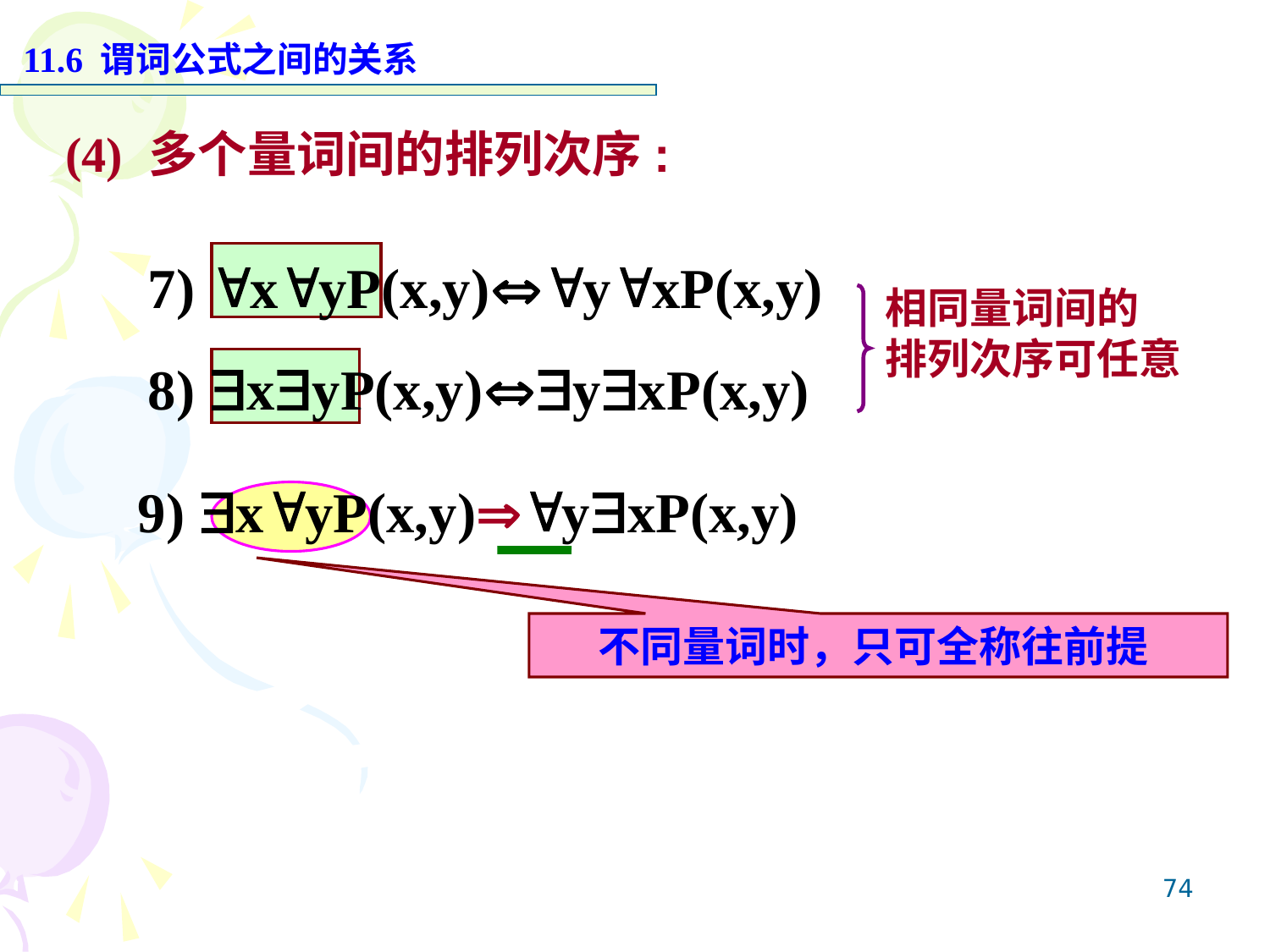

11.6 谓词公式之间的关系

(4) 多个量词间的排列次序:
7) ∀x∀yP(x,y)⇔∀y∀xP(x,y)
8) ∃x∃yP(x,y)⇔∃y∃xP(x,y)

相同量词间的
排列次序可任意

9) ∃x∀yP(x,y)⇒∀y∃xP(x,y)

不同量词时，只可全称往前提
74